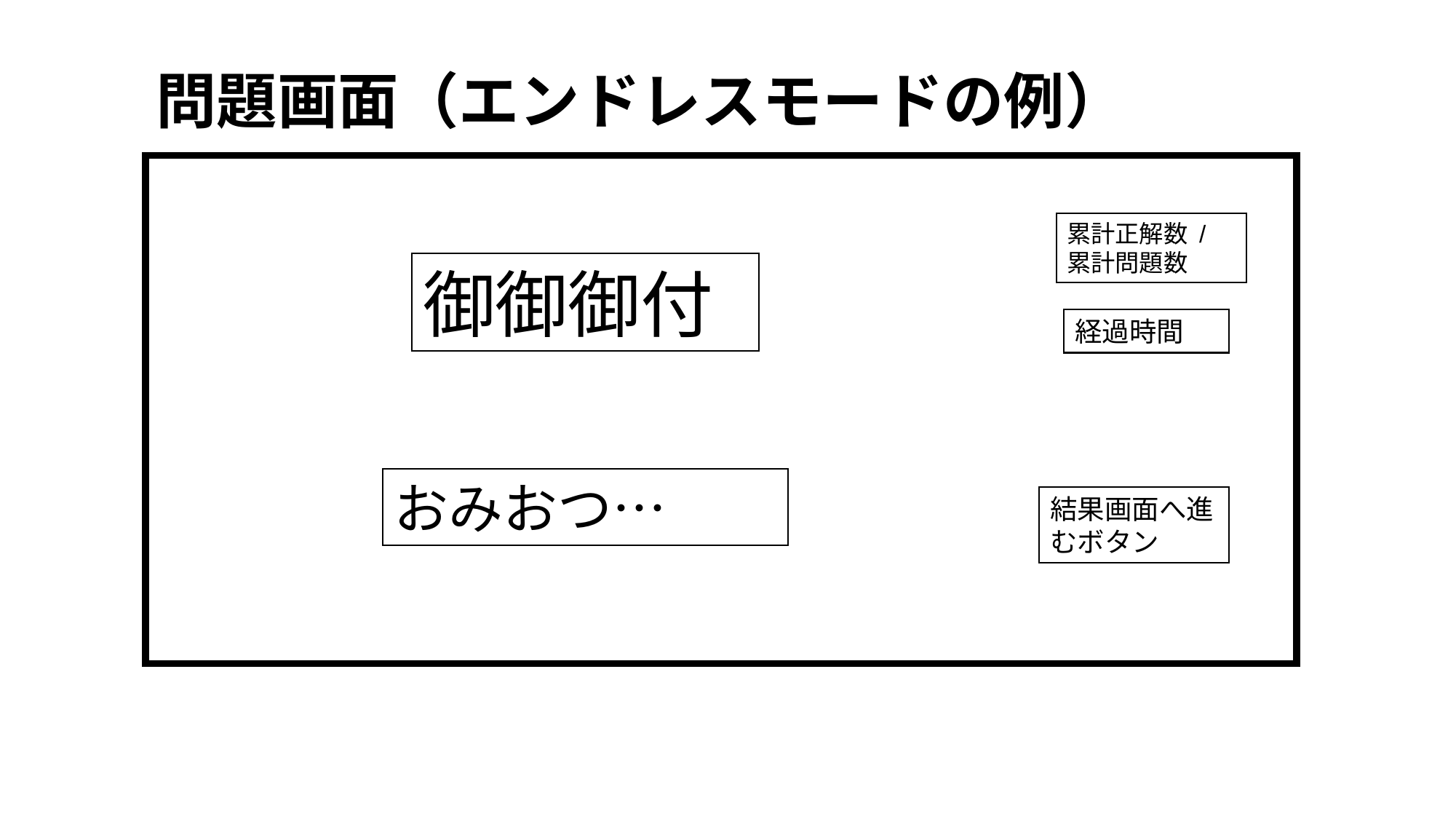

問題画面（エンドレスモードの例）

累計正解数 / 累計問題数
御御御付
経過時間
おみおつ…
結果画面へ進むボタン